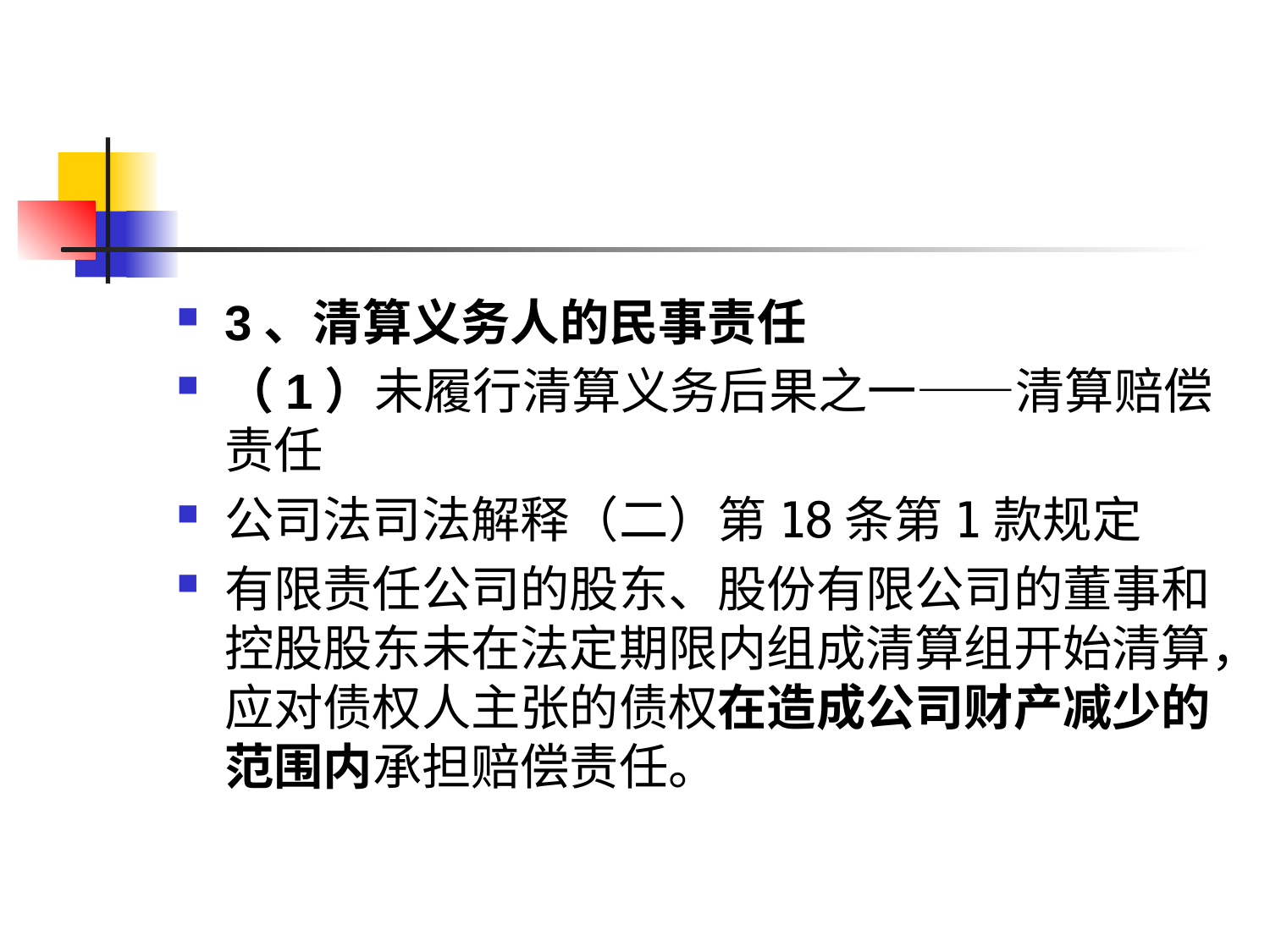

#
3、清算义务人的民事责任
（1）未履行清算义务后果之一——清算赔偿责任
公司法司法解释（二）第18条第1款规定
有限责任公司的股东、股份有限公司的董事和控股股东未在法定期限内组成清算组开始清算，应对债权人主张的债权在造成公司财产减少的范围内承担赔偿责任。